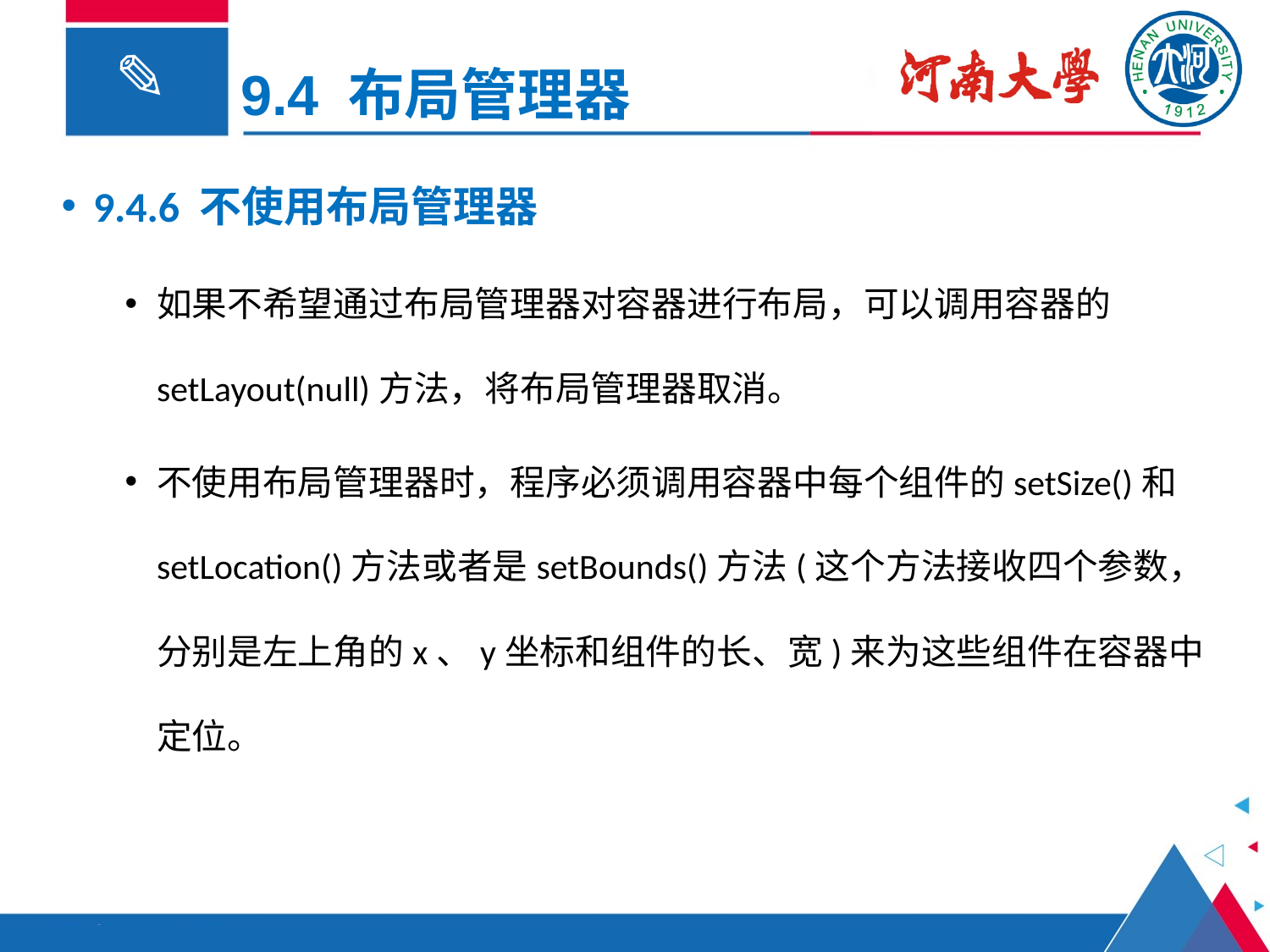

9.4 布局管理器
9.4.6 不使用布局管理器
如果不希望通过布局管理器对容器进行布局，可以调用容器的setLayout(null)方法，将布局管理器取消。
不使用布局管理器时，程序必须调用容器中每个组件的setSize()和setLocation()方法或者是setBounds()方法(这个方法接收四个参数，分别是左上角的x、y坐标和组件的长、宽)来为这些组件在容器中定位。